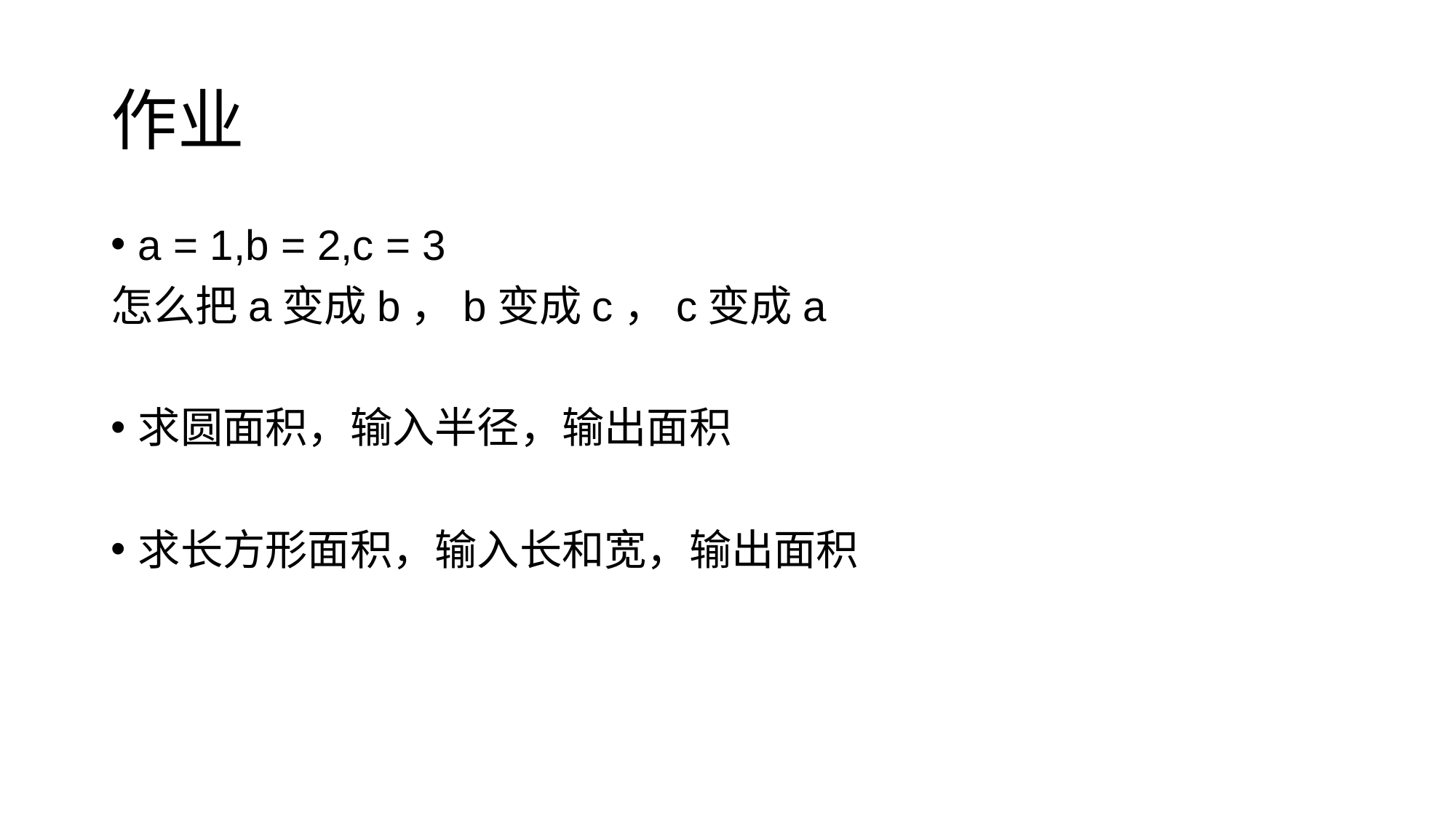

# 作业
a = 1,b = 2,c = 3
怎么把a变成b，b变成c，c变成a

求圆面积，输入半径，输出面积

求长方形面积，输入长和宽，输出面积